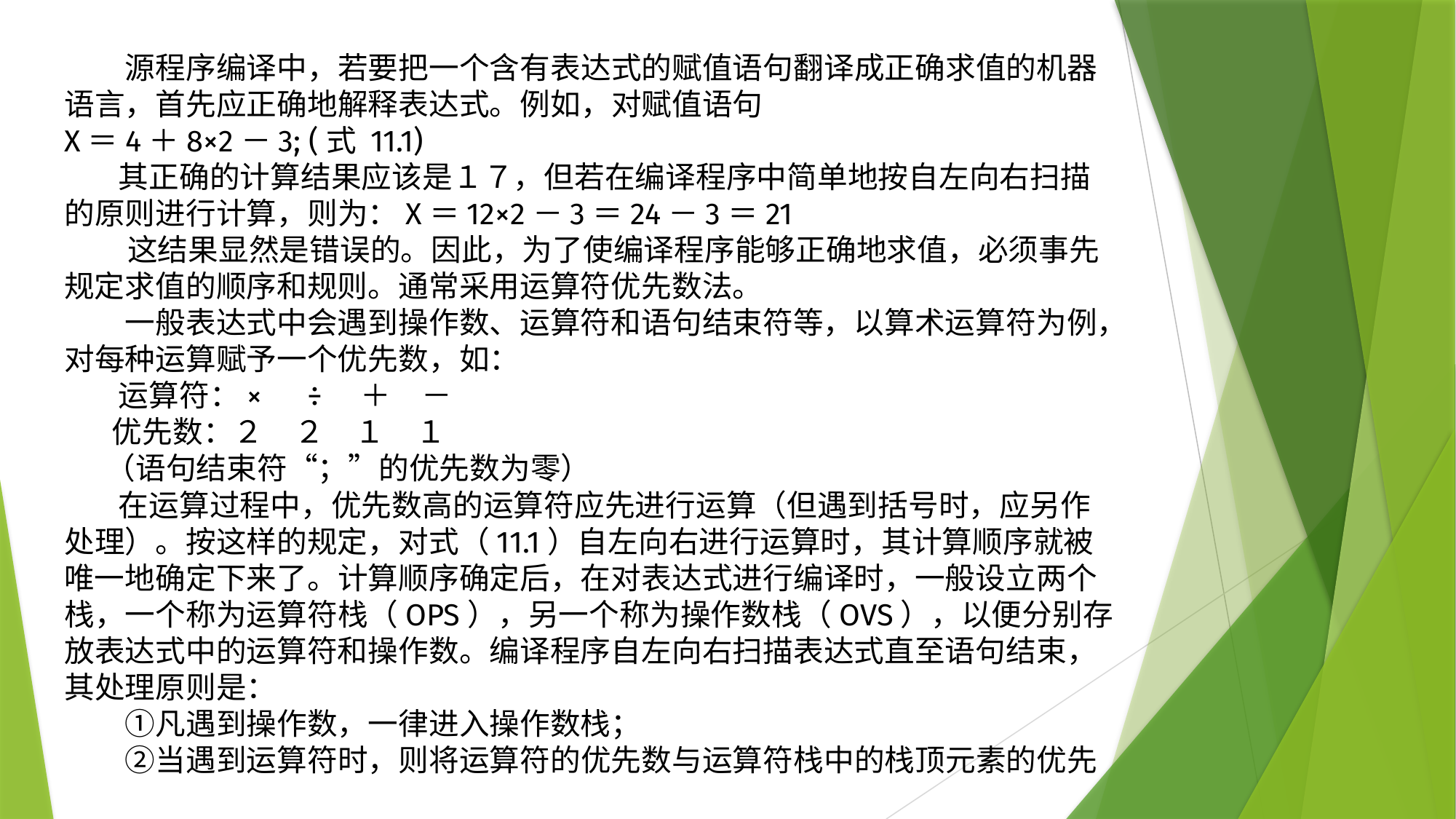

源程序编译中，若要把一个含有表达式的赋值语句翻译成正确求值的机器语言，首先应正确地解释表达式。例如，对赋值语句
X＝4＋8×2－3; (式 11.1)
       其正确的计算结果应该是１７，但若在编译程序中简单地按自左向右扫描的原则进行计算，则为：X＝12×2－3＝24－3＝21
       这结果显然是错误的。因此，为了使编译程序能够正确地求值，必须事先规定求值的顺序和规则。通常采用运算符优先数法。
　　一般表达式中会遇到操作数、运算符和语句结束符等，以算术运算符为例，对每种运算赋予一个优先数，如：
       运算符：×　÷　＋　－
      优先数：２　２　１　１
     （语句结束符“；”的优先数为零）
       在运算过程中，优先数高的运算符应先进行运算（但遇到括号时，应另作处理）。按这样的规定，对式（11.1）自左向右进行运算时，其计算顺序就被唯一地确定下来了。计算顺序确定后，在对表达式进行编译时，一般设立两个栈，一个称为运算符栈（OPS），另一个称为操作数栈（OVS），以便分别存放表达式中的运算符和操作数。编译程序自左向右扫描表达式直至语句结束，其处理原则是：
　　①凡遇到操作数，一律进入操作数栈；
　　②当遇到运算符时，则将运算符的优先数与运算符栈中的栈顶元素的优先